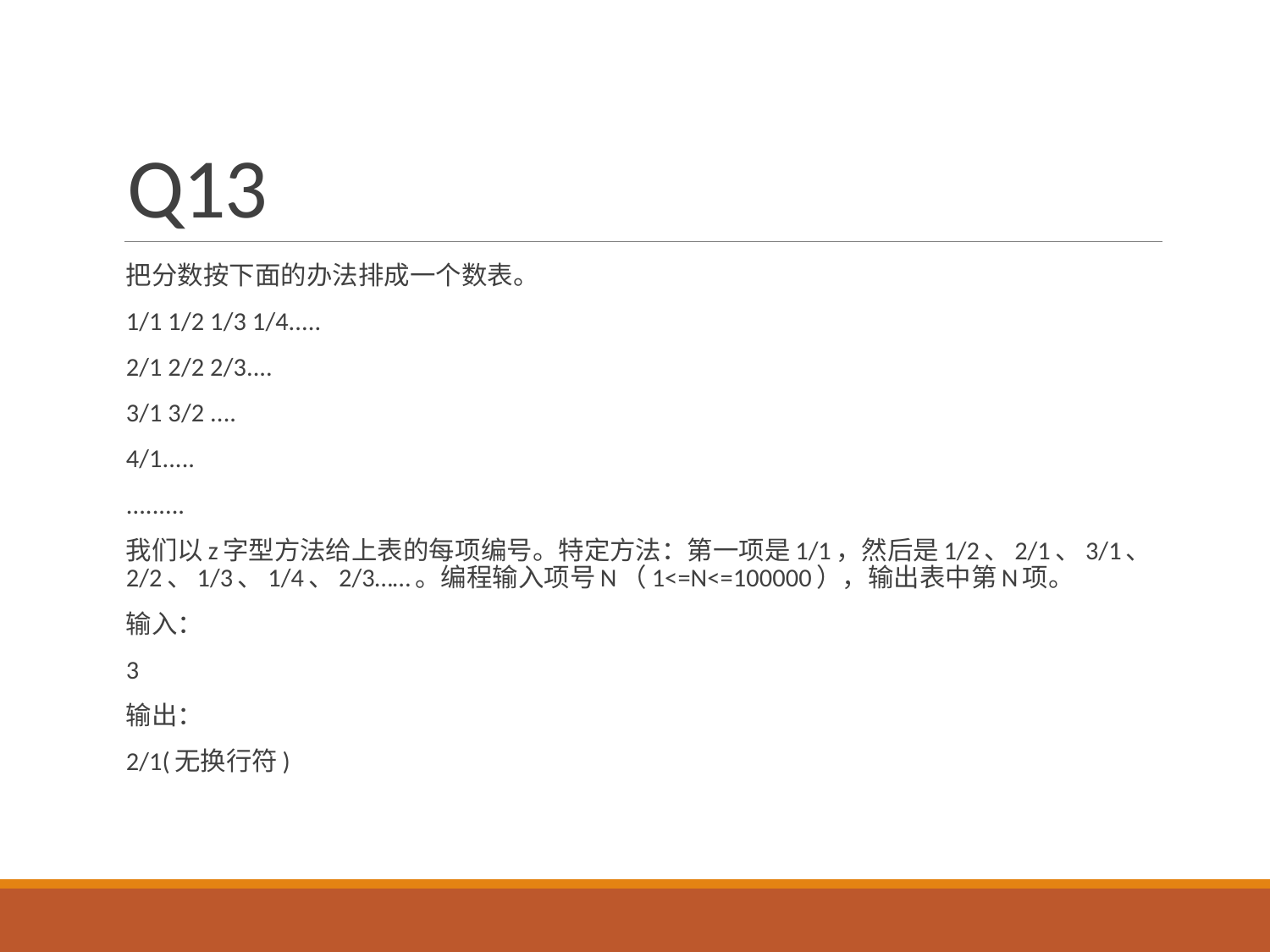

# Q13
把分数按下面的办法排成一个数表。
1/1 1/2 1/3 1/4.....
2/1 2/2 2/3....
3/1 3/2 ....
4/1.....
.........
我们以z字型方法给上表的每项编号。特定方法：第一项是1/1，然后是1/2、2/1、3/1、2/2、1/3、1/4、2/3……。编程输入项号N（1<=N<=100000），输出表中第N项。
输入：
3
输出：
2/1(无换行符)